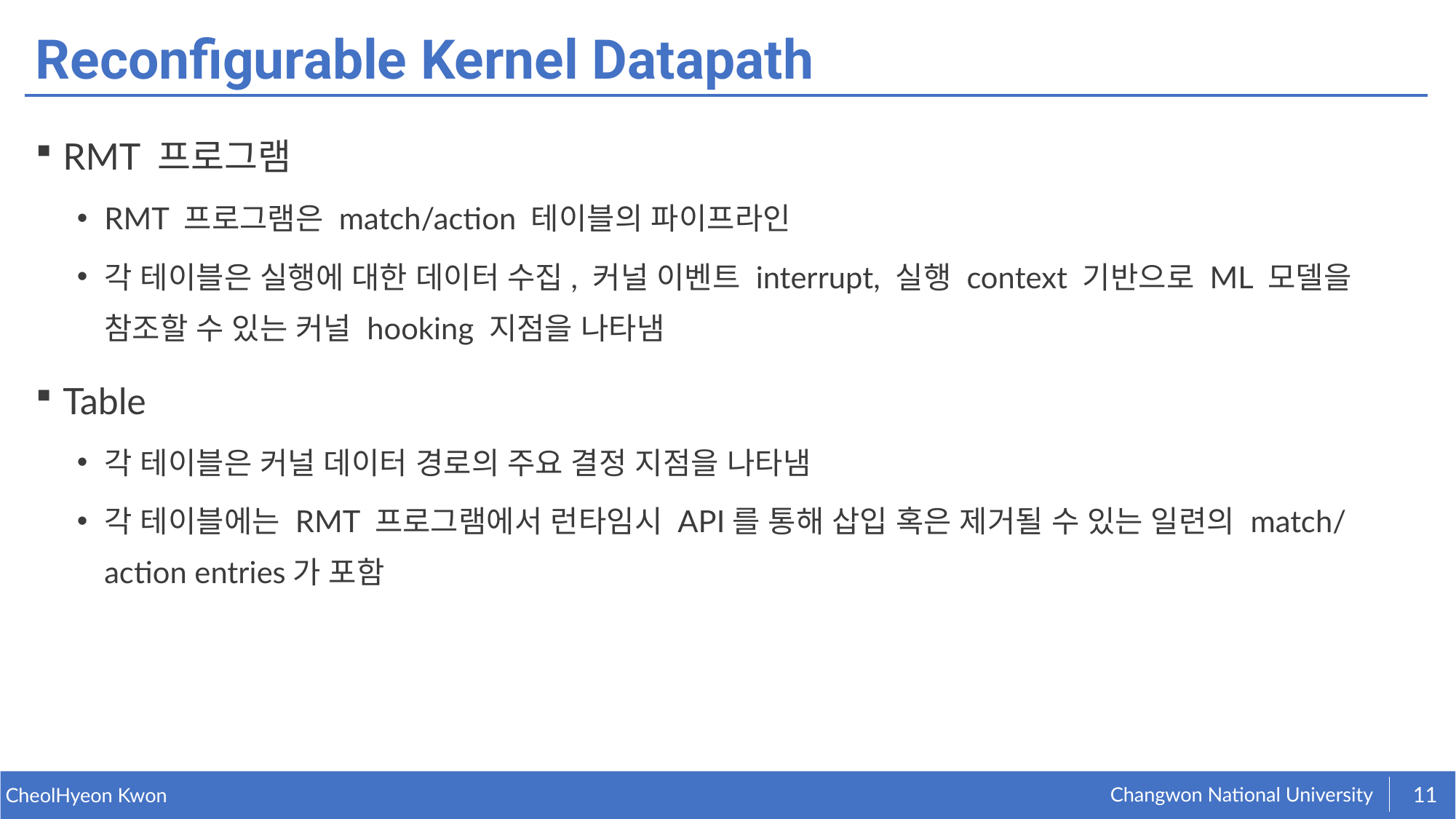

# Reconfigurable Kernel Datapath
RMT 프로그램
RMT 프로그램은 match/action 테이블의 파이프라인
각 테이블은 실행에 대한 데이터 수집, 커널 이벤트 interrupt, 실행 context 기반으로 ML 모델을 참조할 수 있는 커널 hooking 지점을 나타냄
Table
각 테이블은 커널 데이터 경로의 주요 결정 지점을 나타냄
각 테이블에는 RMT 프로그램에서 런타임시 API를 통해 삽입 혹은 제거될 수 있는 일련의 match/action entries가 포함
11